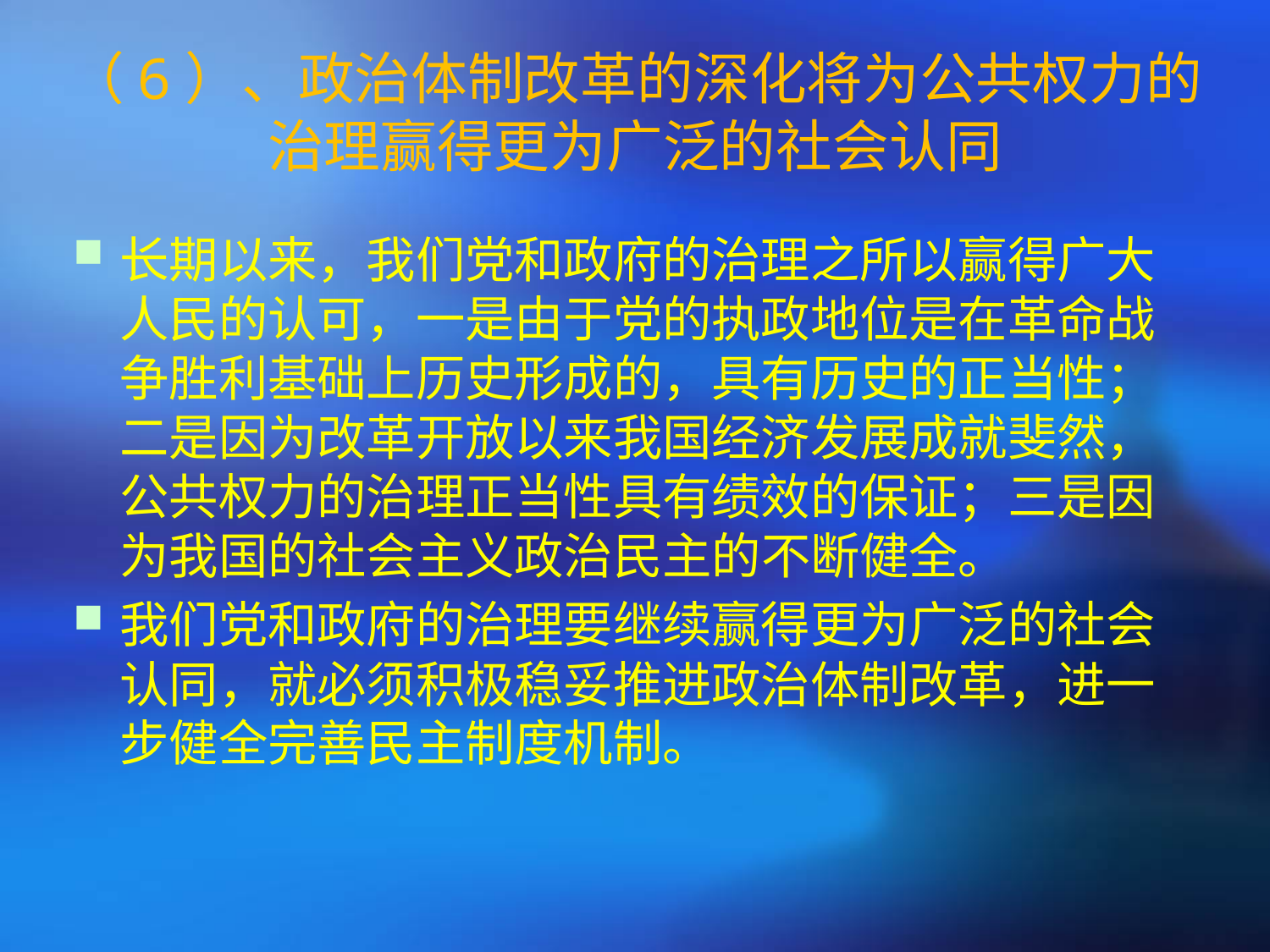

# （6）、政治体制改革的深化将为公共权力的治理赢得更为广泛的社会认同
长期以来，我们党和政府的治理之所以赢得广大人民的认可，一是由于党的执政地位是在革命战争胜利基础上历史形成的，具有历史的正当性；二是因为改革开放以来我国经济发展成就斐然，公共权力的治理正当性具有绩效的保证；三是因为我国的社会主义政治民主的不断健全。
我们党和政府的治理要继续赢得更为广泛的社会认同，就必须积极稳妥推进政治体制改革，进一步健全完善民主制度机制。